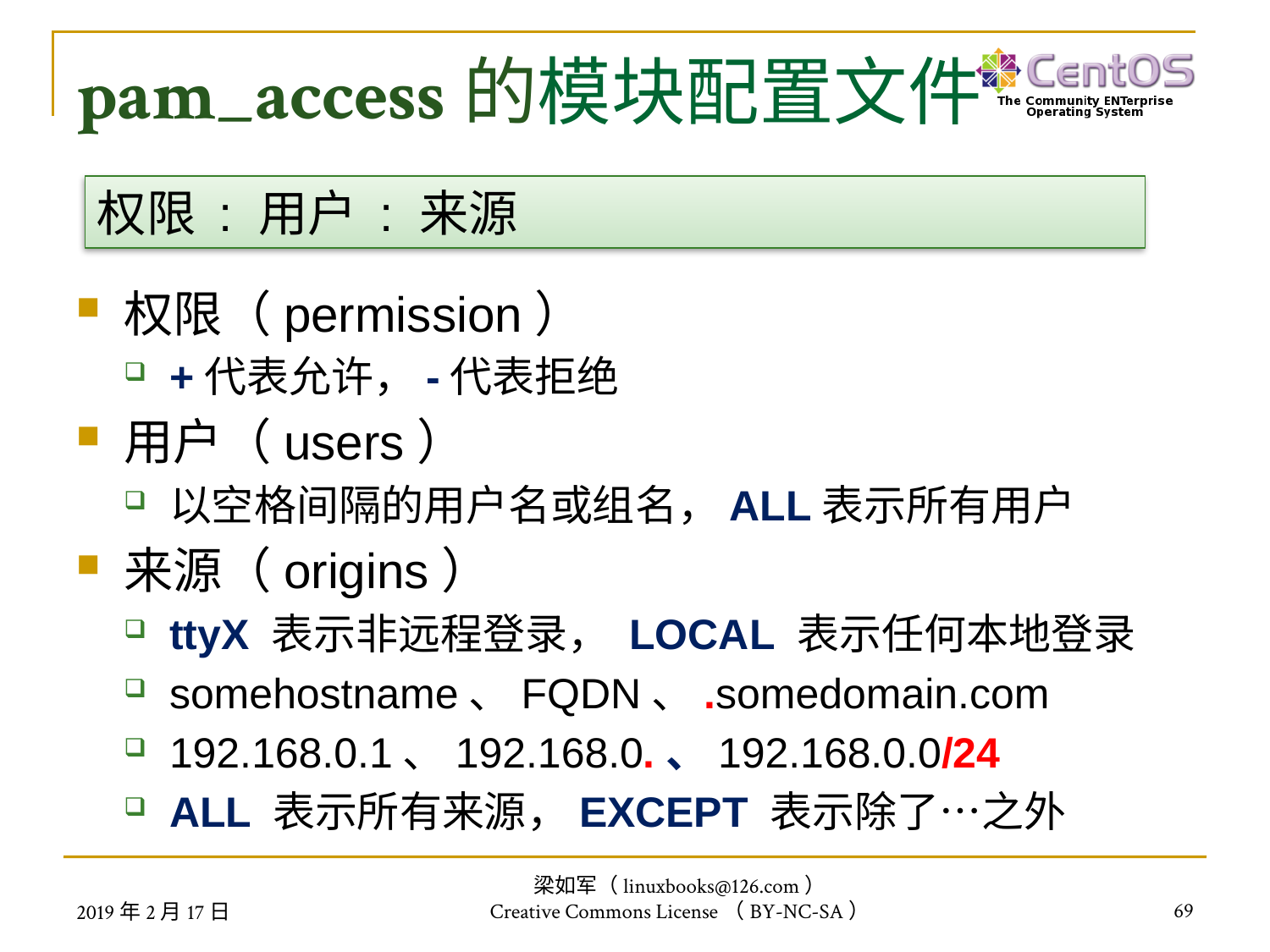

# pam_access的模块配置文件
权限 : 用户 : 来源
权限（permission）
+代表允许，-代表拒绝
用户（users）
以空格间隔的用户名或组名，ALL表示所有用户
来源（origins）
ttyX 表示非远程登录， LOCAL 表示任何本地登录
somehostname、FQDN、.somedomain.com
192.168.0.1、192.168.0.、192.168.0.0/24
ALL 表示所有来源，EXCEPT 表示除了…之外
梁如军（linuxbooks@126.com）
Creative Commons License（BY-NC-SA）
2019年2月17日
69